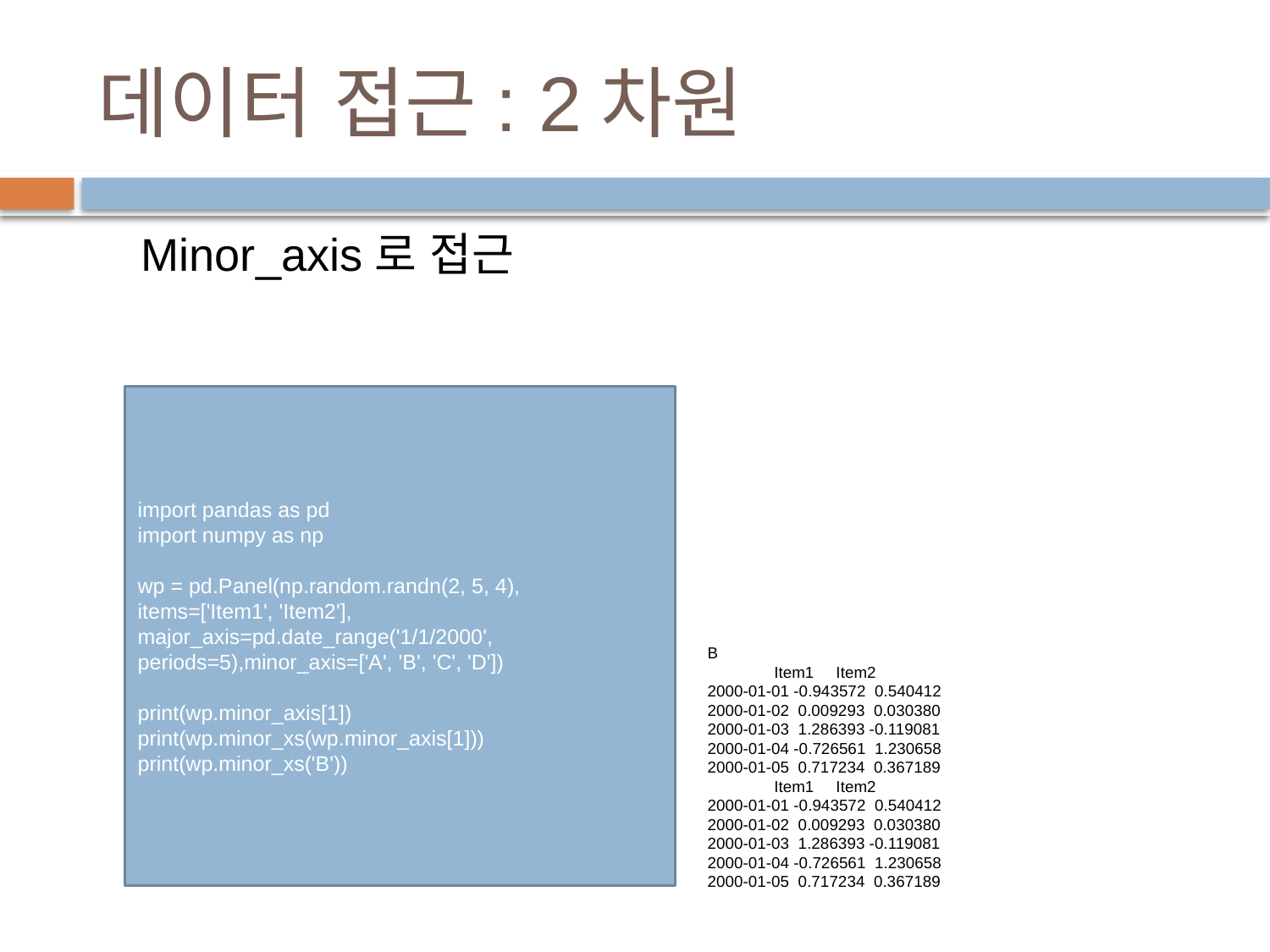

# 데이터 접근: 2차원
Minor_axis로 접근
import pandas as pd
import numpy as np

wp = pd.Panel(np.random.randn(2, 5, 4), items=['Item1', 'Item2'],
major_axis=pd.date_range('1/1/2000', periods=5),minor_axis=['A', 'B', 'C', 'D'])

print(wp.minor_axis[1])
print(wp.minor_xs(wp.minor_axis[1]))
print(wp.minor_xs('B'))
B
               Item1     Item2
2000-01-01 -0.943572  0.540412
2000-01-02  0.009293  0.030380
2000-01-03  1.286393 -0.119081
2000-01-04 -0.726561  1.230658
2000-01-05  0.717234  0.367189
               Item1     Item2
2000-01-01 -0.943572  0.540412
2000-01-02  0.009293  0.030380
2000-01-03  1.286393 -0.119081
2000-01-04 -0.726561  1.230658
2000-01-05  0.717234  0.367189